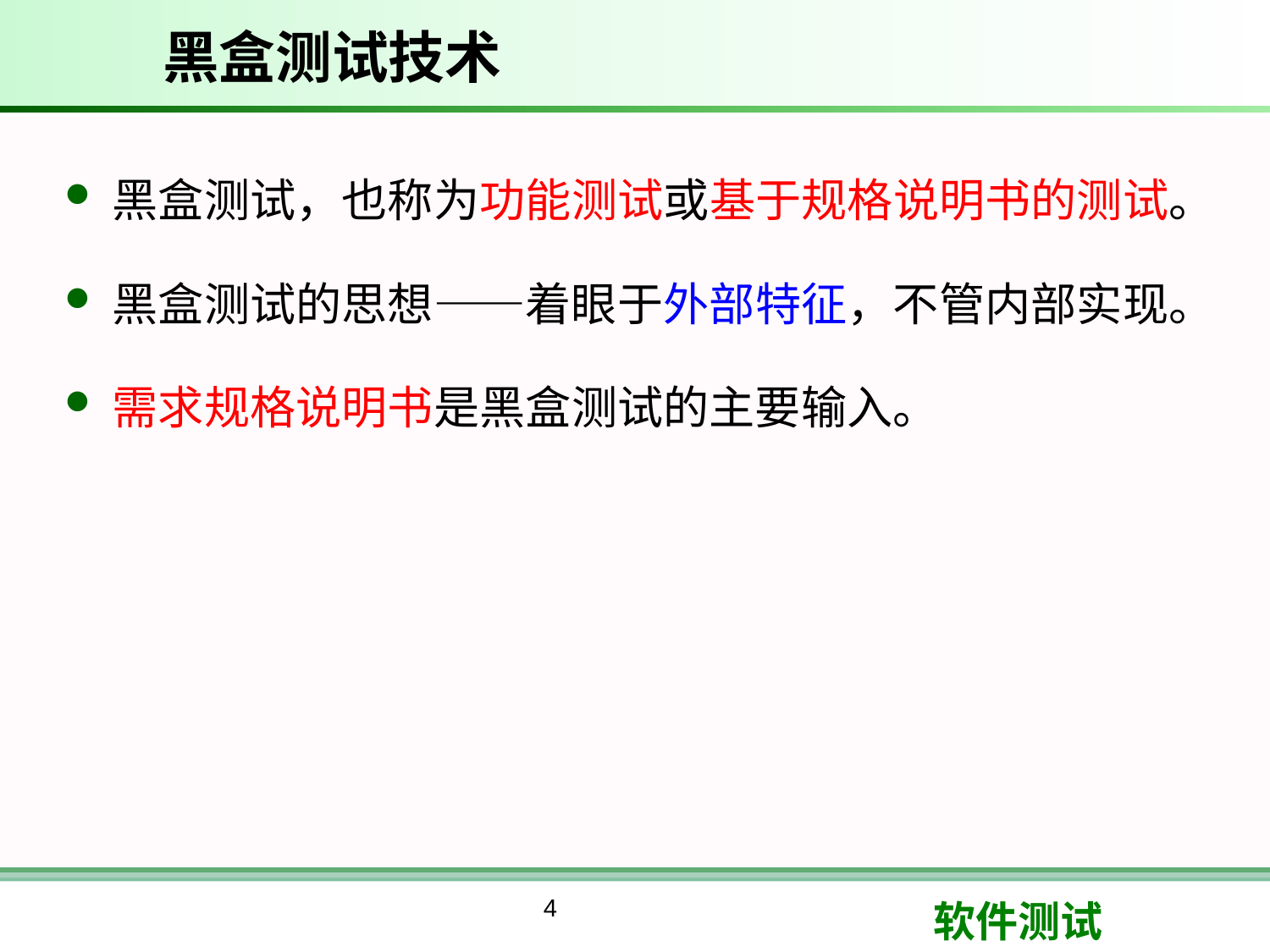

# 黑盒测试技术
黑盒测试，也称为功能测试或基于规格说明书的测试。
黑盒测试的思想——着眼于外部特征，不管内部实现。
需求规格说明书是黑盒测试的主要输入。

4